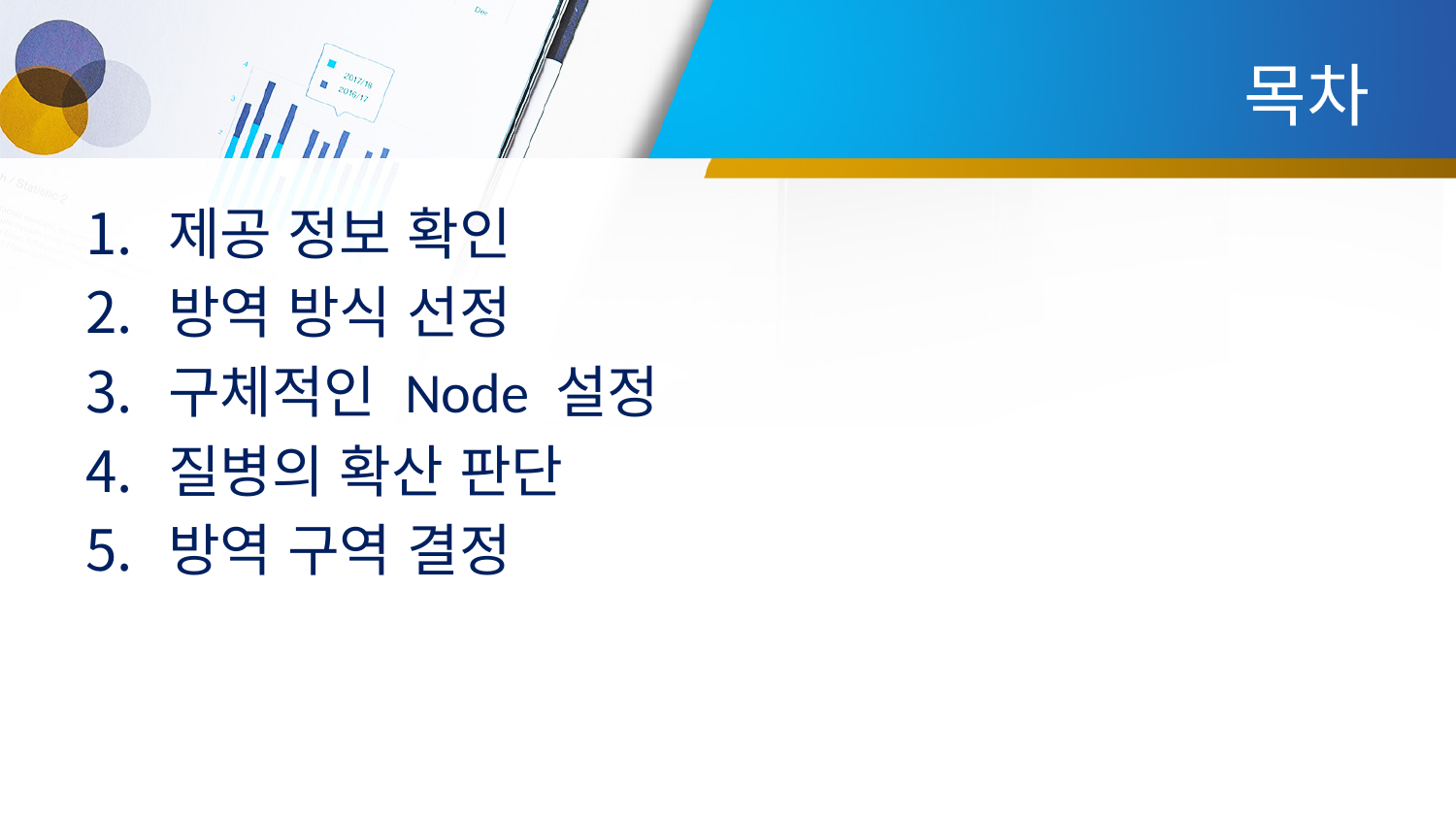

# 목차
제공 정보 확인
방역 방식 선정
구체적인 Node 설정
질병의 확산 판단
방역 구역 결정